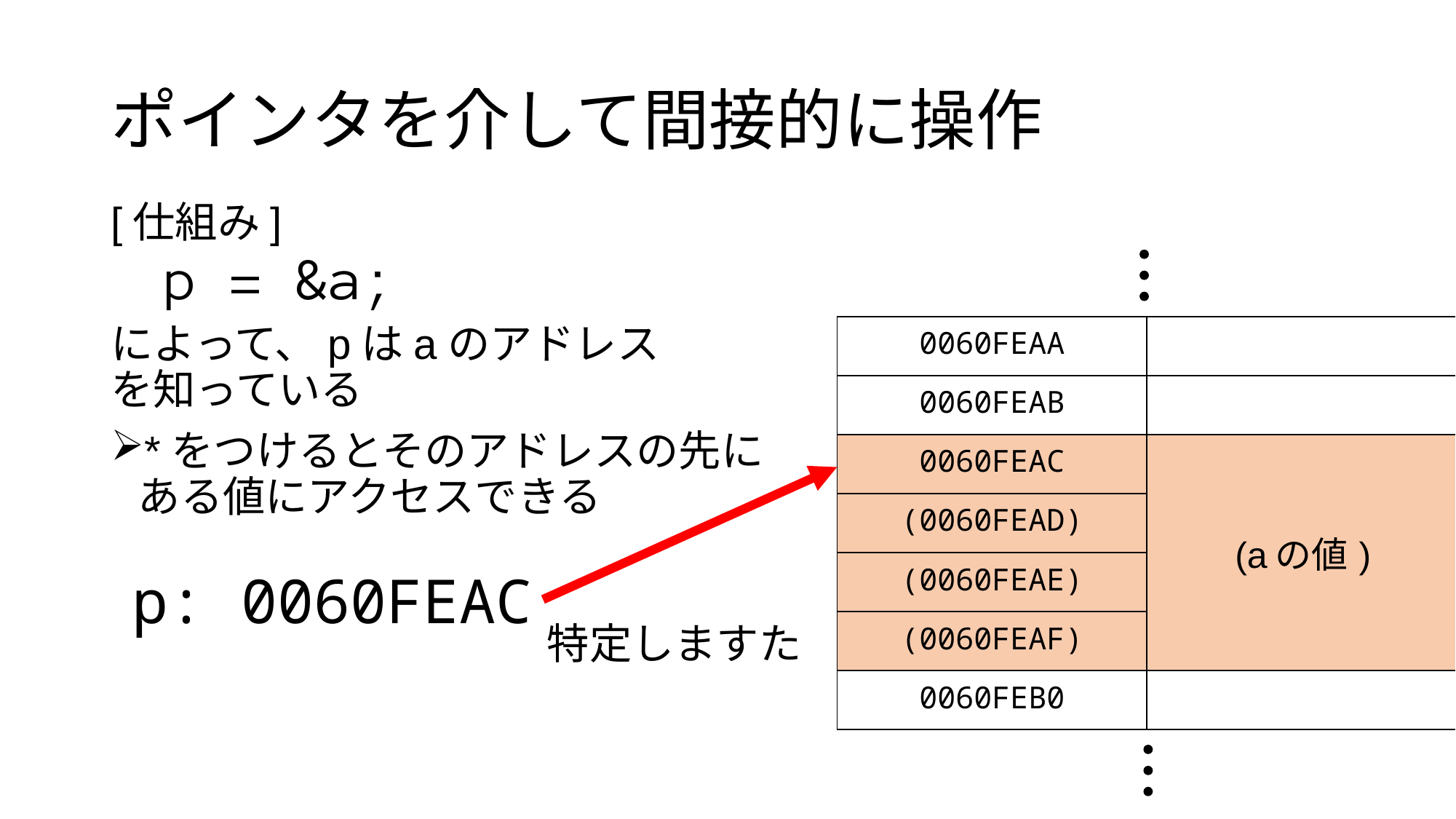

# ポインタを介して間接的に操作
[仕組み]

によって、pはaのアドレス
を知っている
*をつけるとそのアドレスの先に
ある値にアクセスできる

p = &a;

| 0060FEAA |  |
| --- | --- |
| 0060FEAB |  |
| 0060FEAC | (aの値) |
| (0060FEAD) |  |
| (0060FEAE) |  |
| (0060FEAF) |  |
| 0060FEB0 |  |
p: 0060FEAC
特定しますた